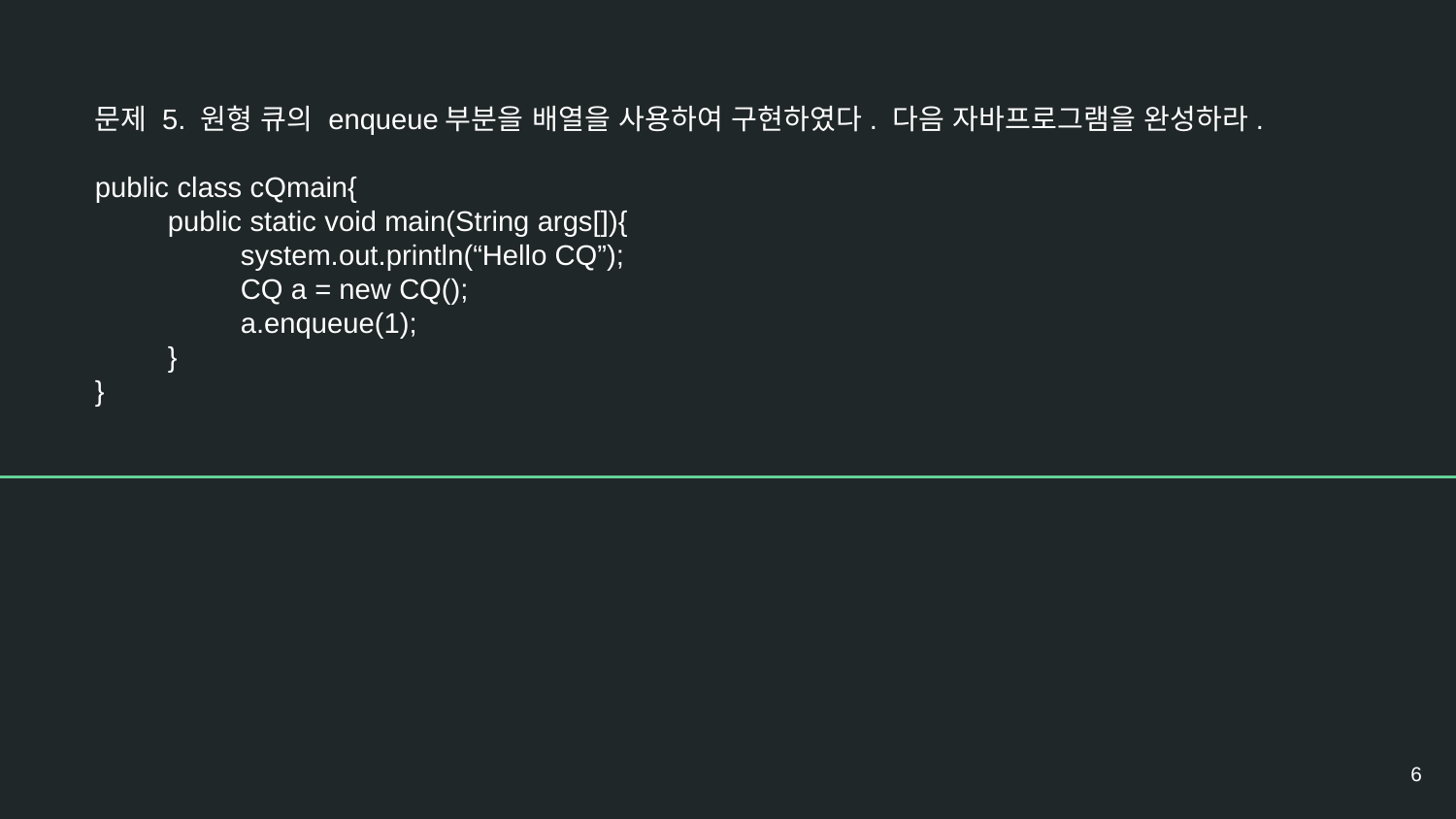

문제 5. 원형 큐의 enqueue부분을 배열을 사용하여 구현하였다. 다음 자바프로그램을 완성하라.

public class cQmain{
public static void main(String args[]){
system.out.println(“Hello CQ”);
CQ a = new CQ();
a.enqueue(1);
}
}

6